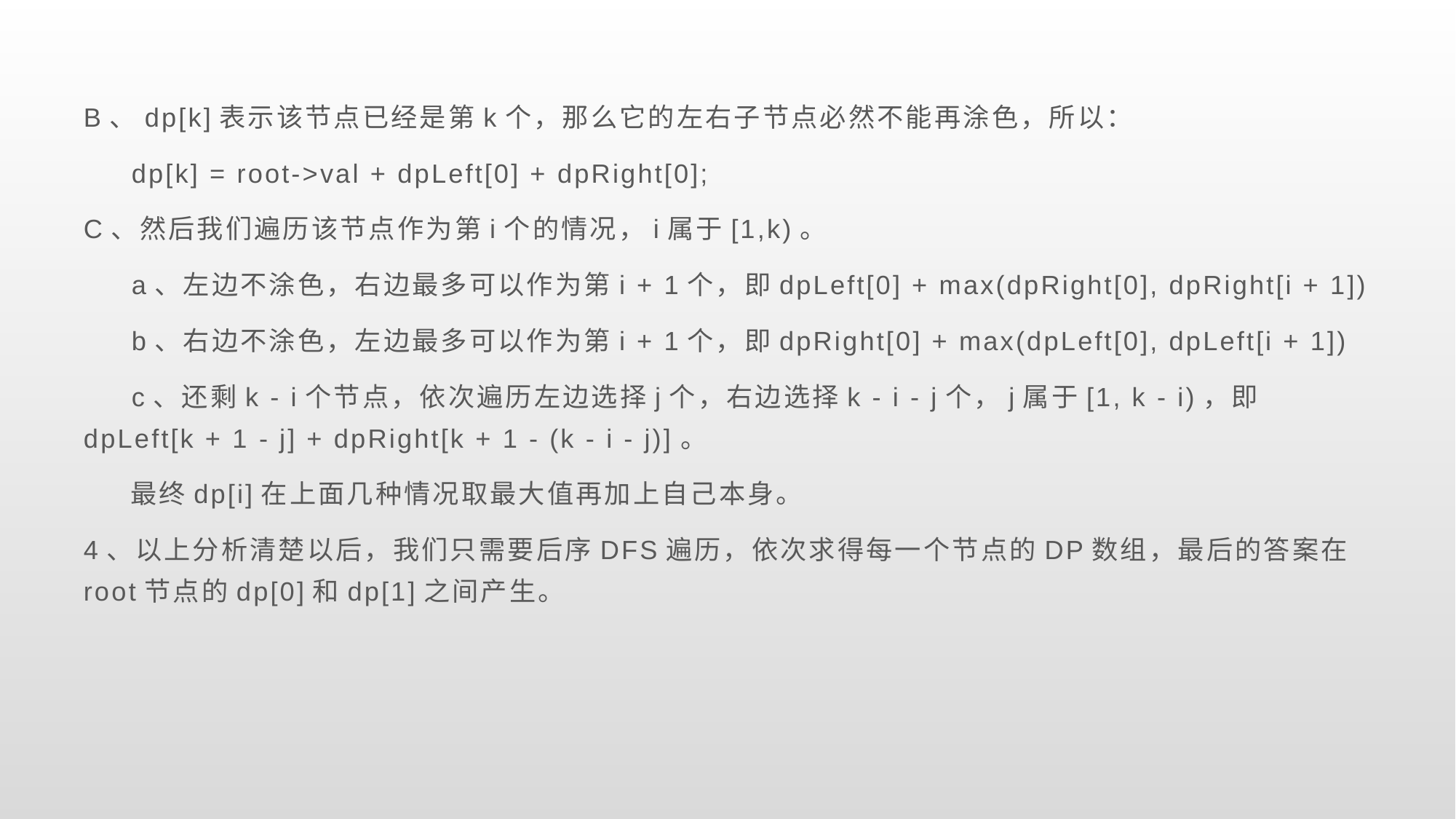

B、dp[k]表示该节点已经是第k个，那么它的左右子节点必然不能再涂色，所以：
     dp[k] = root->val + dpLeft[0] + dpRight[0];
C、然后我们遍历该节点作为第i个的情况，i属于[1,k)。
     a、左边不涂色，右边最多可以作为第i + 1个，即dpLeft[0] + max(dpRight[0], dpRight[i + 1])
     b、右边不涂色，左边最多可以作为第i + 1个，即dpRight[0] + max(dpLeft[0], dpLeft[i + 1])
     c、还剩k - i个节点，依次遍历左边选择j个，右边选择k - i - j个，j属于[1, k - i)，即dpLeft[k + 1 - j] + dpRight[k + 1 - (k - i - j)]。
     最终dp[i]在上面几种情况取最大值再加上自己本身。
4、以上分析清楚以后，我们只需要后序DFS遍历，依次求得每一个节点的DP数组，最后的答案在root节点的dp[0]和dp[1]之间产生。